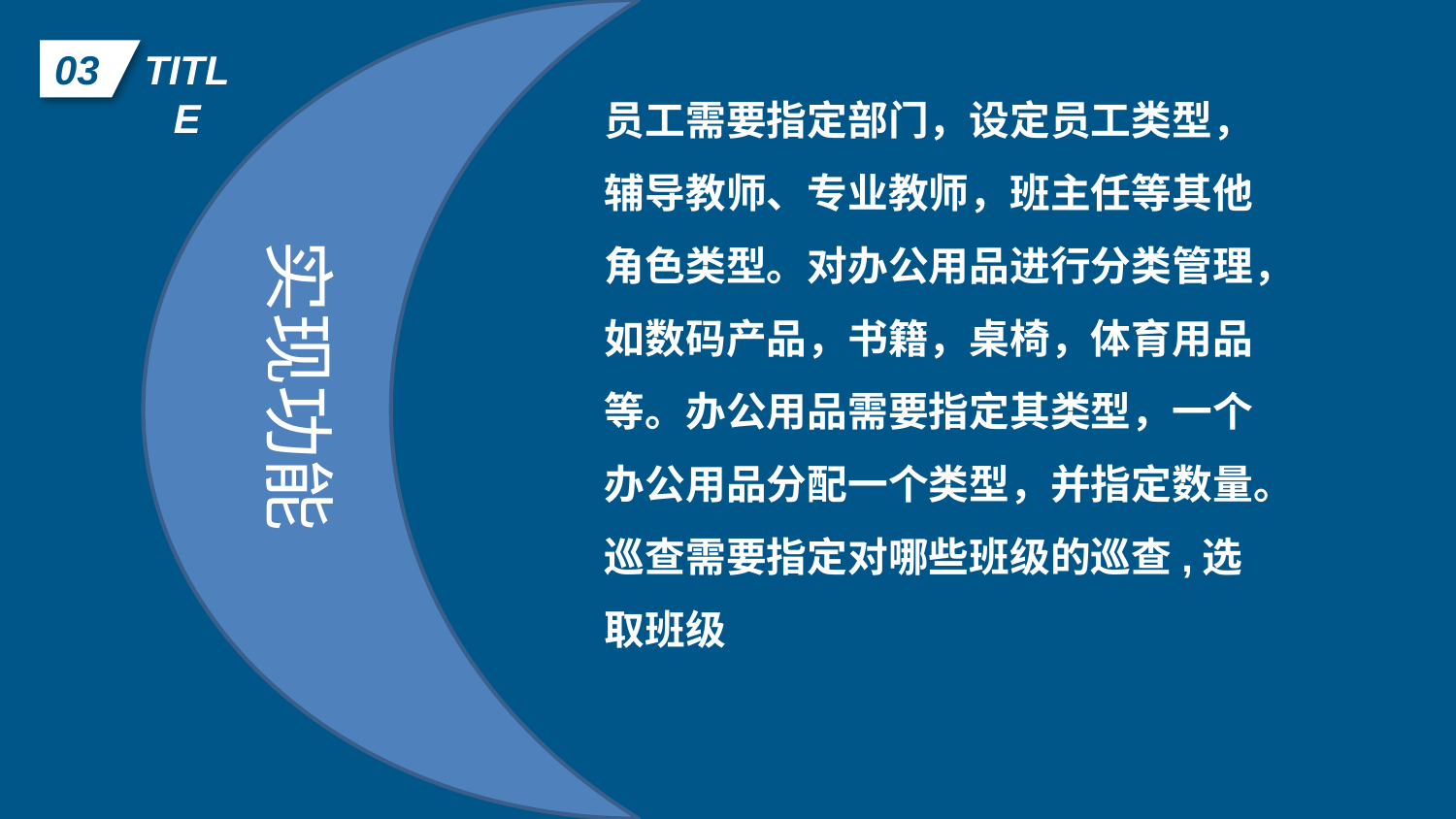

TITLE
03
员工需要指定部门，设定员工类型，辅导教师、专业教师，班主任等其他角色类型。对办公用品进行分类管理，如数码产品，书籍，桌椅，体育用品等。办公用品需要指定其类型，一个办公用品分配一个类型，并指定数量。巡查需要指定对哪些班级的巡查,选取班级

实现功能